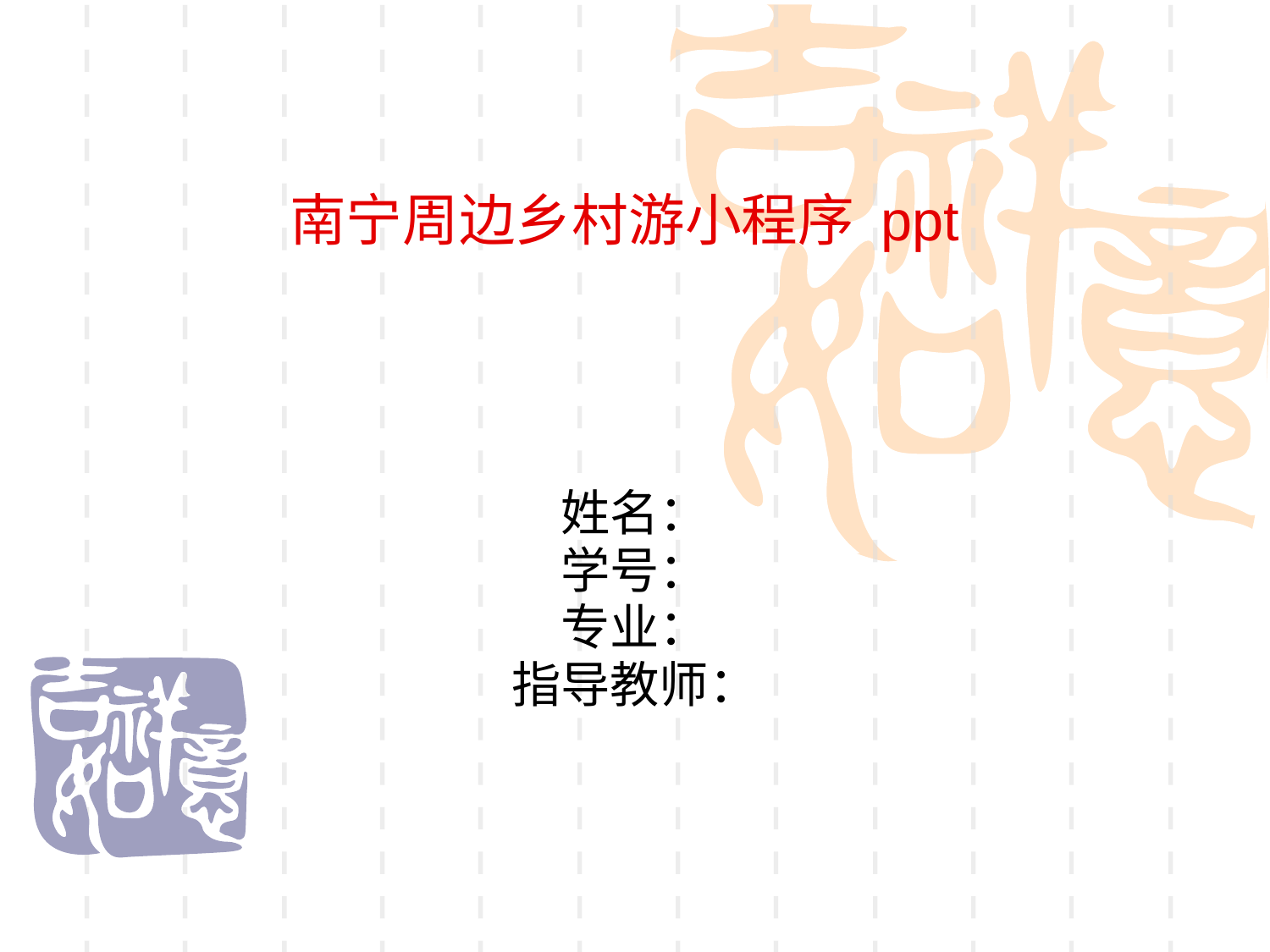

# 南宁周边乡村游小程序 ppt
姓名：
学号：
专业：
指导教师：